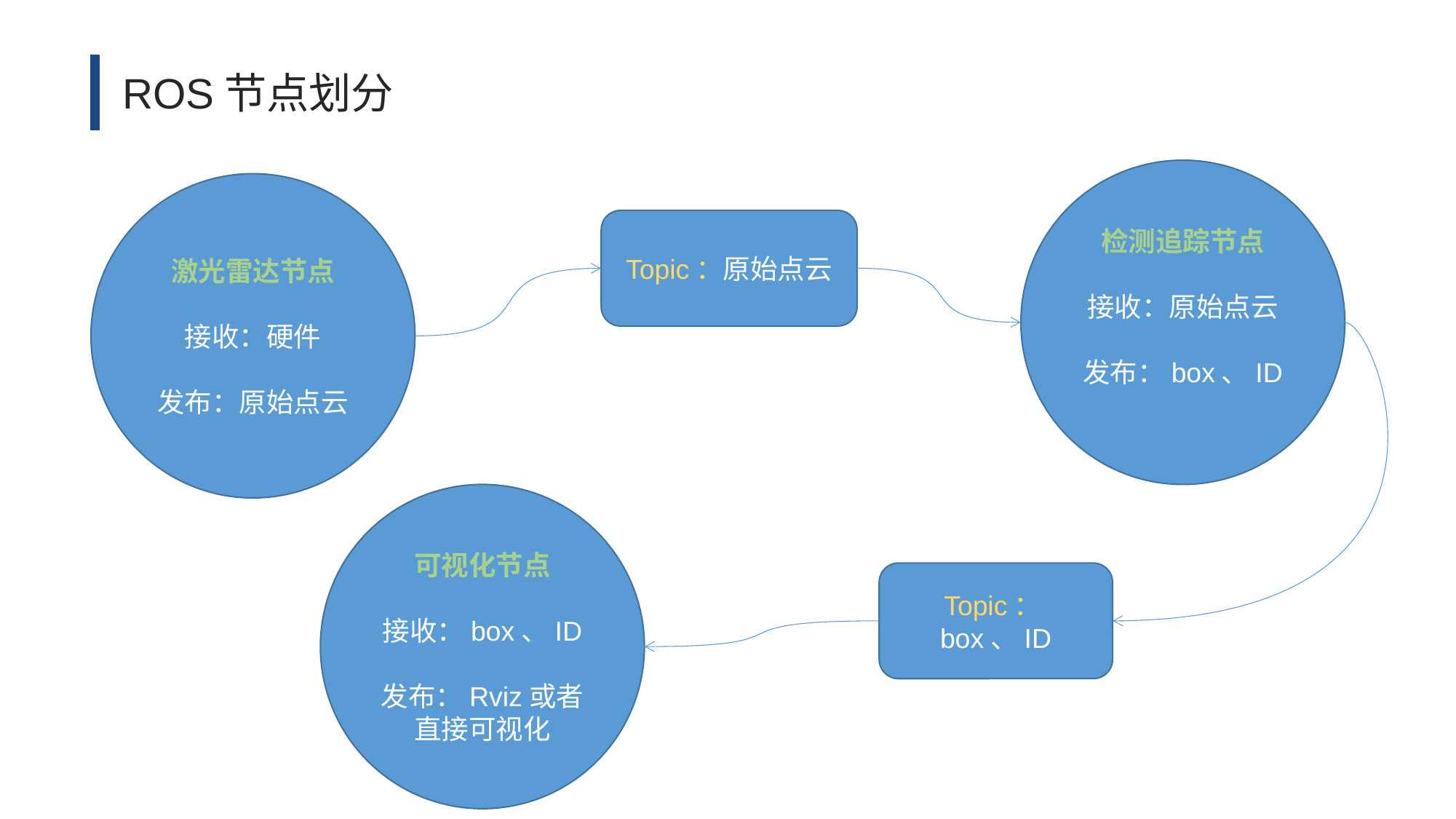

ROS节点划分
检测追踪节点

接收：原始点云

发布：box、ID

激光雷达节点

接收：硬件

发布：原始点云
Topic：原始点云
可视化节点

接收：box、ID

发布：Rviz或者直接可视化
Topic：box、ID